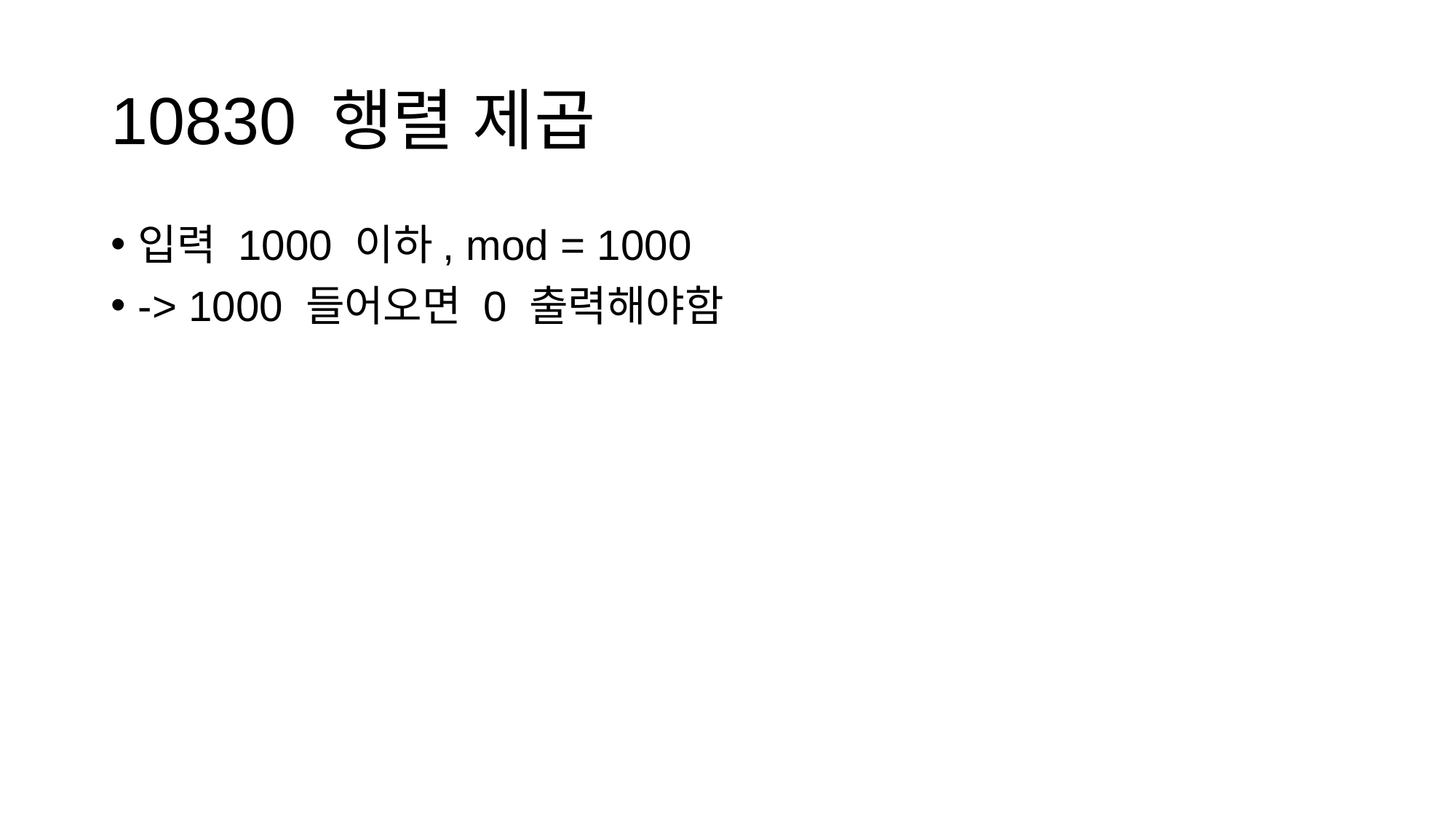

# 10830 행렬 제곱
입력 1000 이하, mod = 1000
-> 1000 들어오면 0 출력해야함